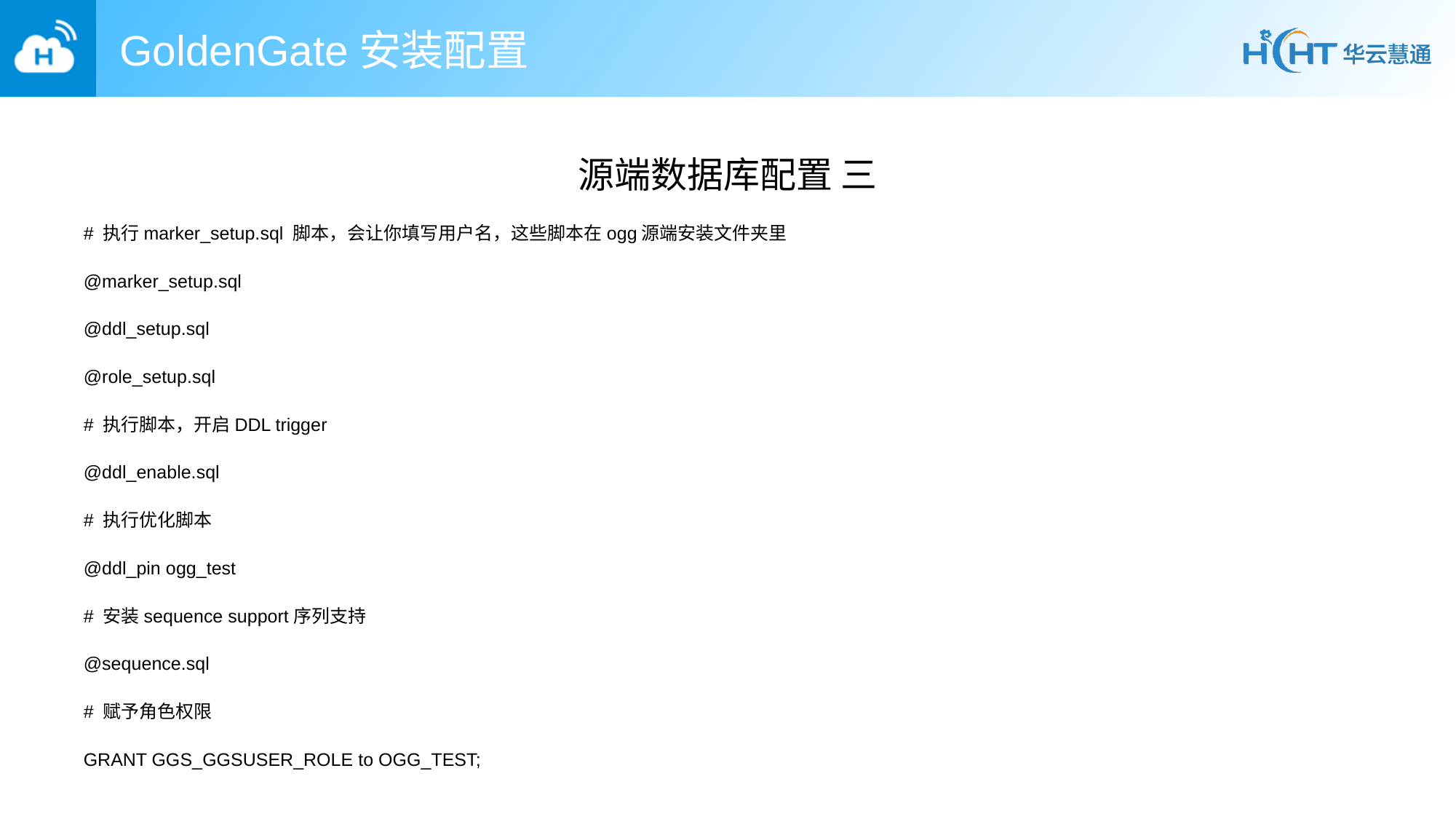

# GoldenGate安装配置
源端数据库配置 三
# 执行marker_setup.sql 脚本，会让你填写用户名，这些脚本在ogg源端安装文件夹里
@marker_setup.sql
@ddl_setup.sql
@role_setup.sql
# 执行脚本，开启DDL trigger
@ddl_enable.sql
# 执行优化脚本
@ddl_pin ogg_test
# 安装sequence support序列支持
@sequence.sql
# 赋予角色权限
GRANT GGS_GGSUSER_ROLE to OGG_TEST;